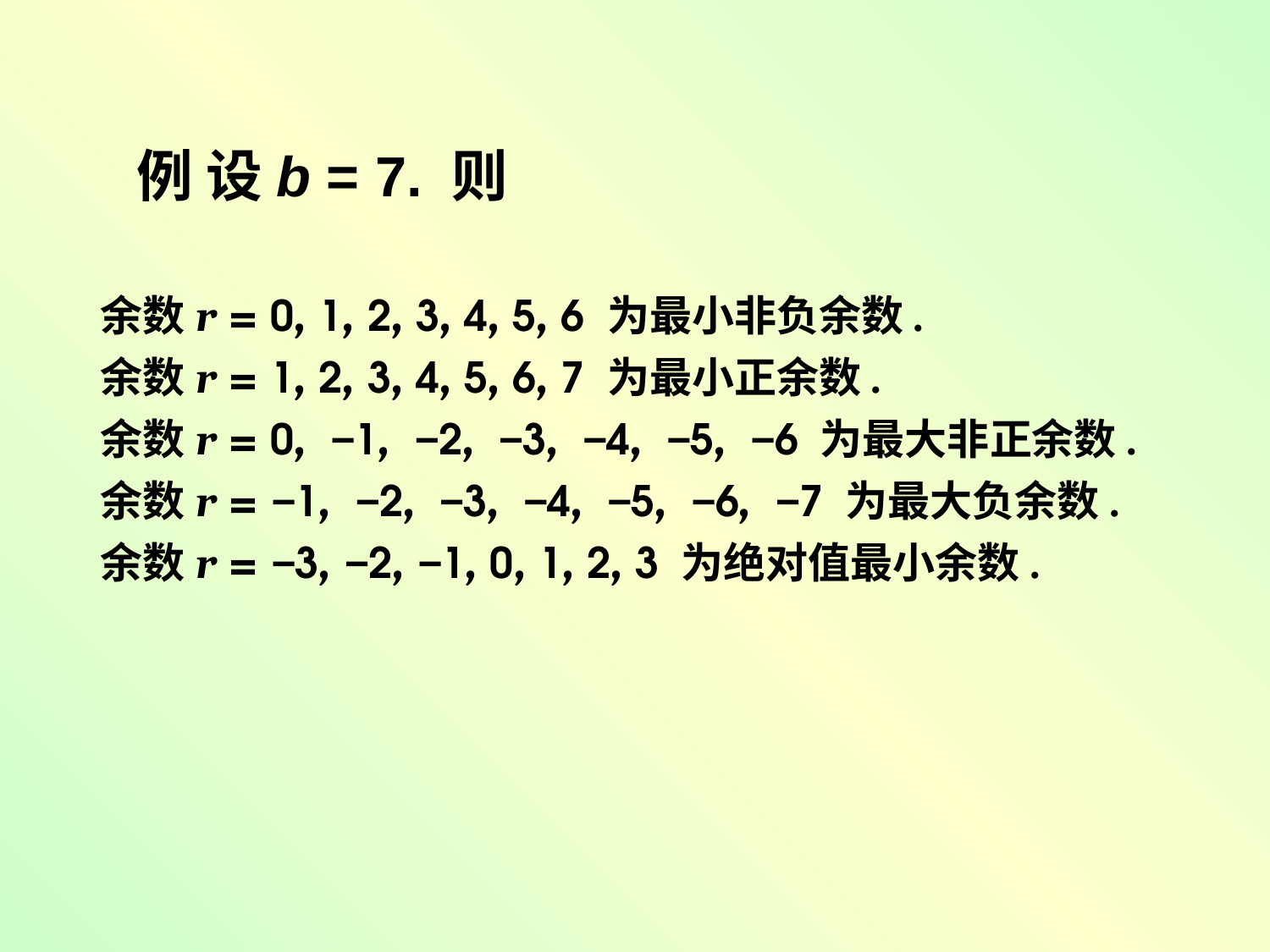

# 例 设b = 7. 则
余数r = 0, 1, 2, 3, 4, 5, 6 为最小非负余数.
余数r = 1, 2, 3, 4, 5, 6, 7 为最小正余数.
余数r = 0,  −1,  −2,  −3,  −4,  −5,  −6 为最大非正余数.
余数r = −1,  −2,  −3,  −4,  −5,  −6,  −7 为最大负余数.
余数r = −3, −2, −1, 0, 1, 2, 3 为绝对值最小余数.